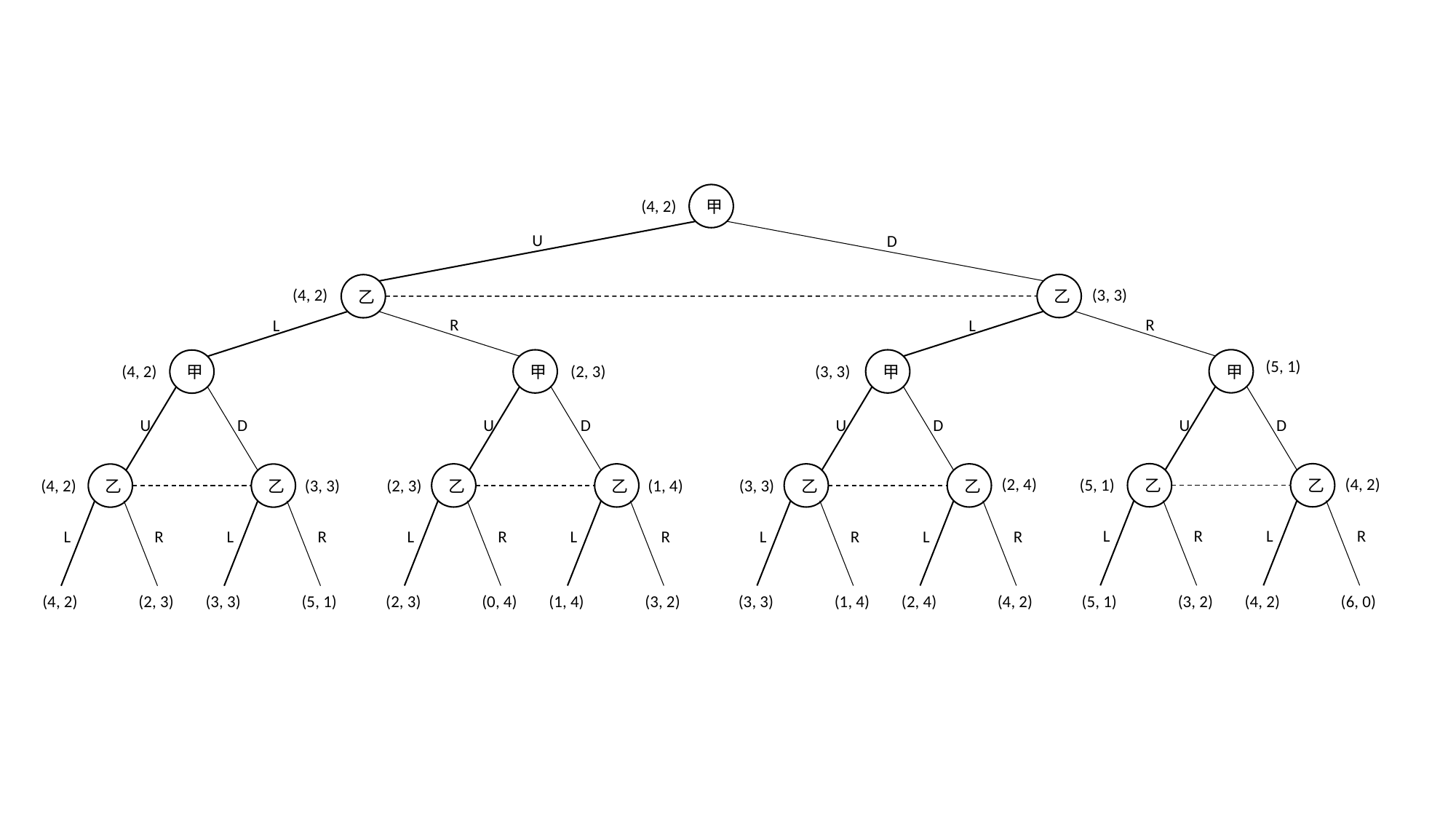

甲
(4, 2)
U
D
乙
乙
(3, 3)
(4, 2)
R
R
L
L
甲
甲
甲
(5, 1)
甲
(3, 3)
(2, 3)
(4, 2)
D
D
D
U
D
U
U
U
乙
乙
乙
乙
乙
乙
乙
乙
(2, 4)
(4, 2)
(5, 1)
(1, 4)
(3, 3)
(4, 2)
(3, 3)
(2, 3)
L
R
L
R
L
R
L
R
L
R
L
R
L
R
L
R
(5, 1)
(3, 2)
(4, 2)
(6, 0)
(2, 3)
(0, 4)
(1, 4)
(3, 2)
(3, 3)
(1, 4)
(2, 4)
(4, 2)
(4, 2)
(2, 3)
(3, 3)
(5, 1)